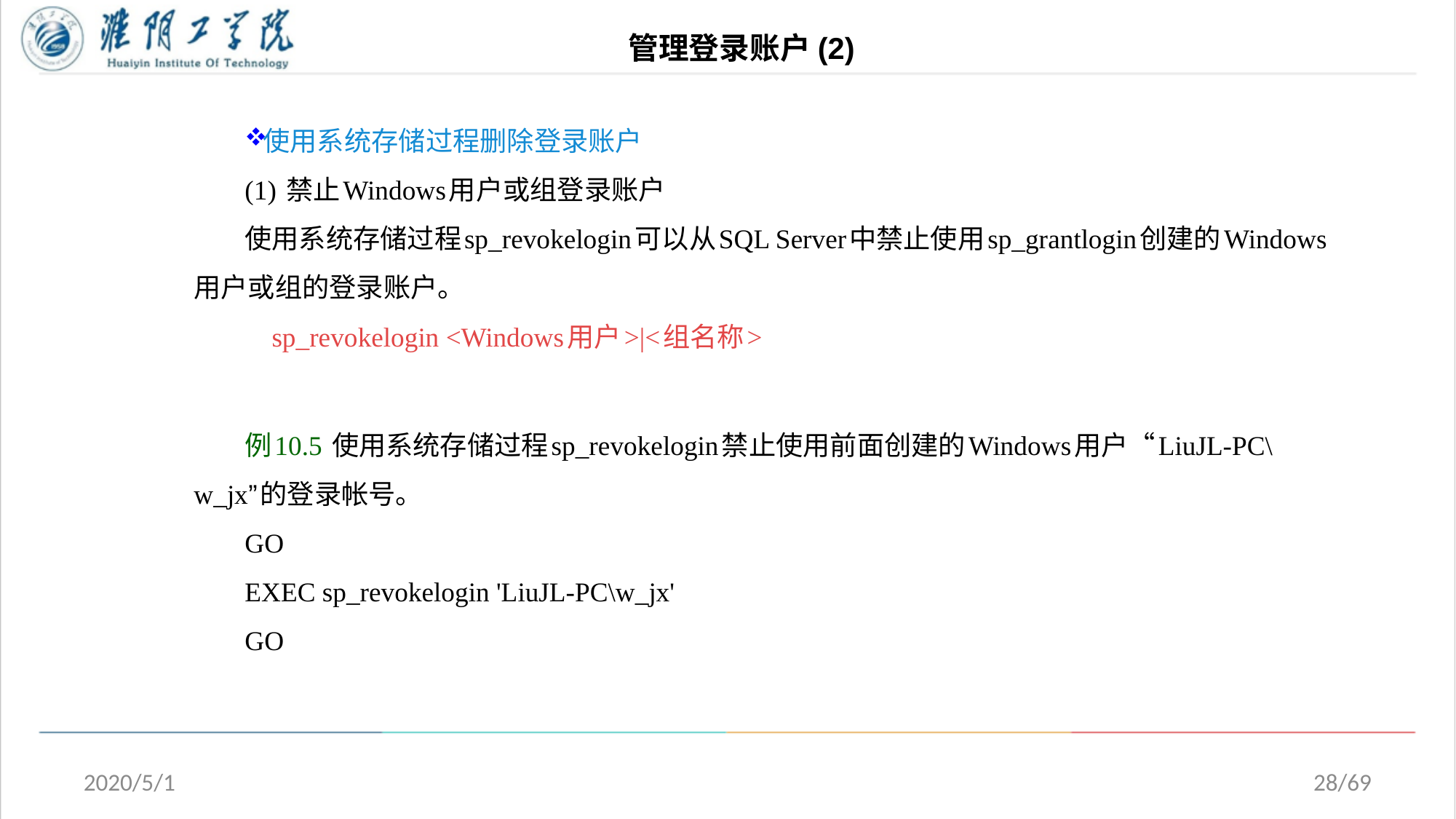

# 管理登录账户(2)
 使用系统存储过程删除登录账户
(1) 禁止Windows用户或组登录账户
使用系统存储过程sp_revokelogin可以从SQL Server中禁止使用sp_grantlogin创建的Windows用户或组的登录账户。
    sp_revokelogin <Windows用户>|<组名称>

例10.5 使用系统存储过程sp_revokelogin禁止使用前面创建的Windows用户“LiuJL-PC\w_jx”的登录帐号。
GO
EXEC sp_revokelogin 'LiuJL-PC\w_jx'
GO
2020/5/1
28/69